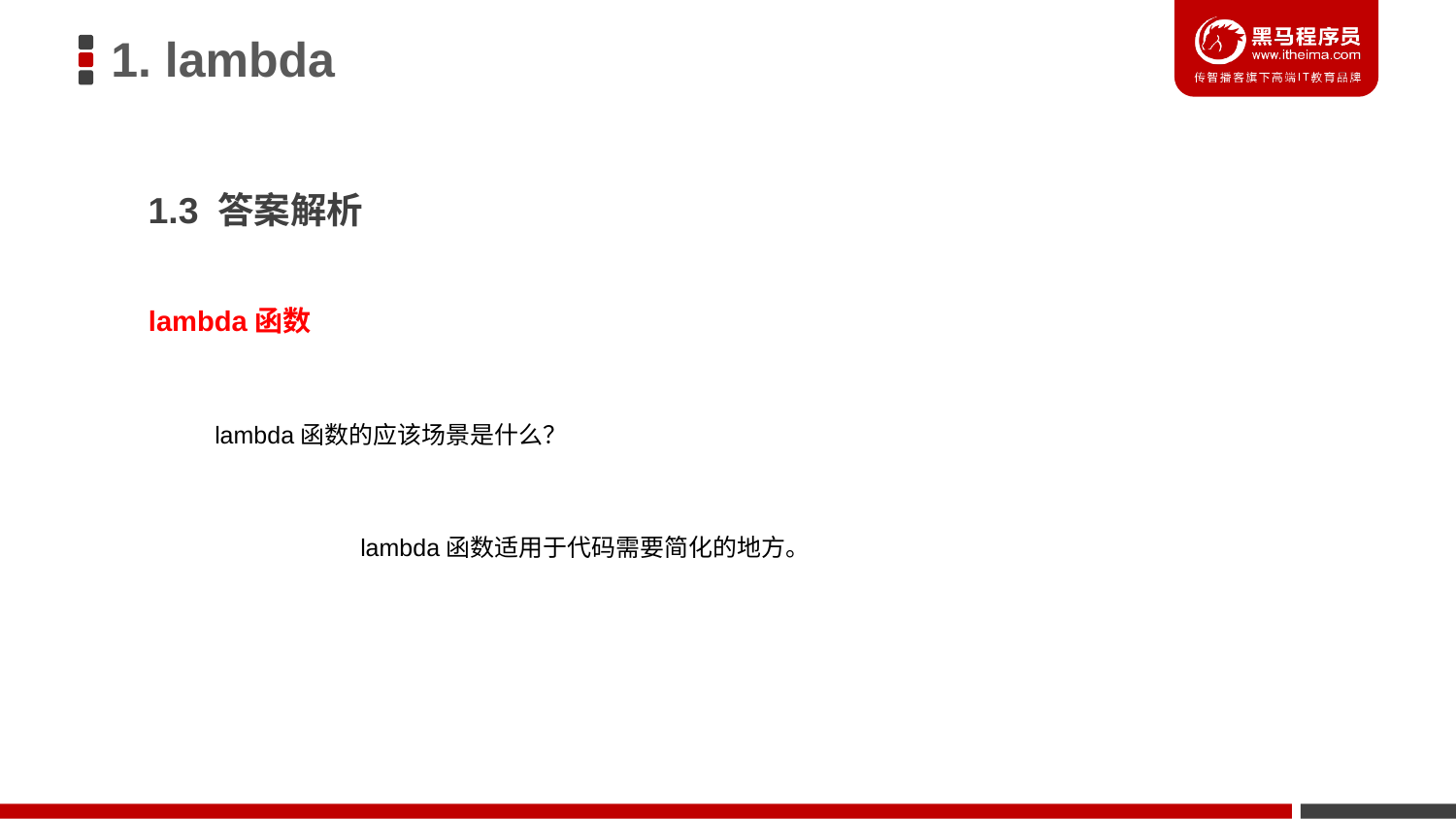

1. lambda
1.3 答案解析
lambda函数
lambda函数的应该场景是什么？

	lambda函数适用于代码需要简化的地方。